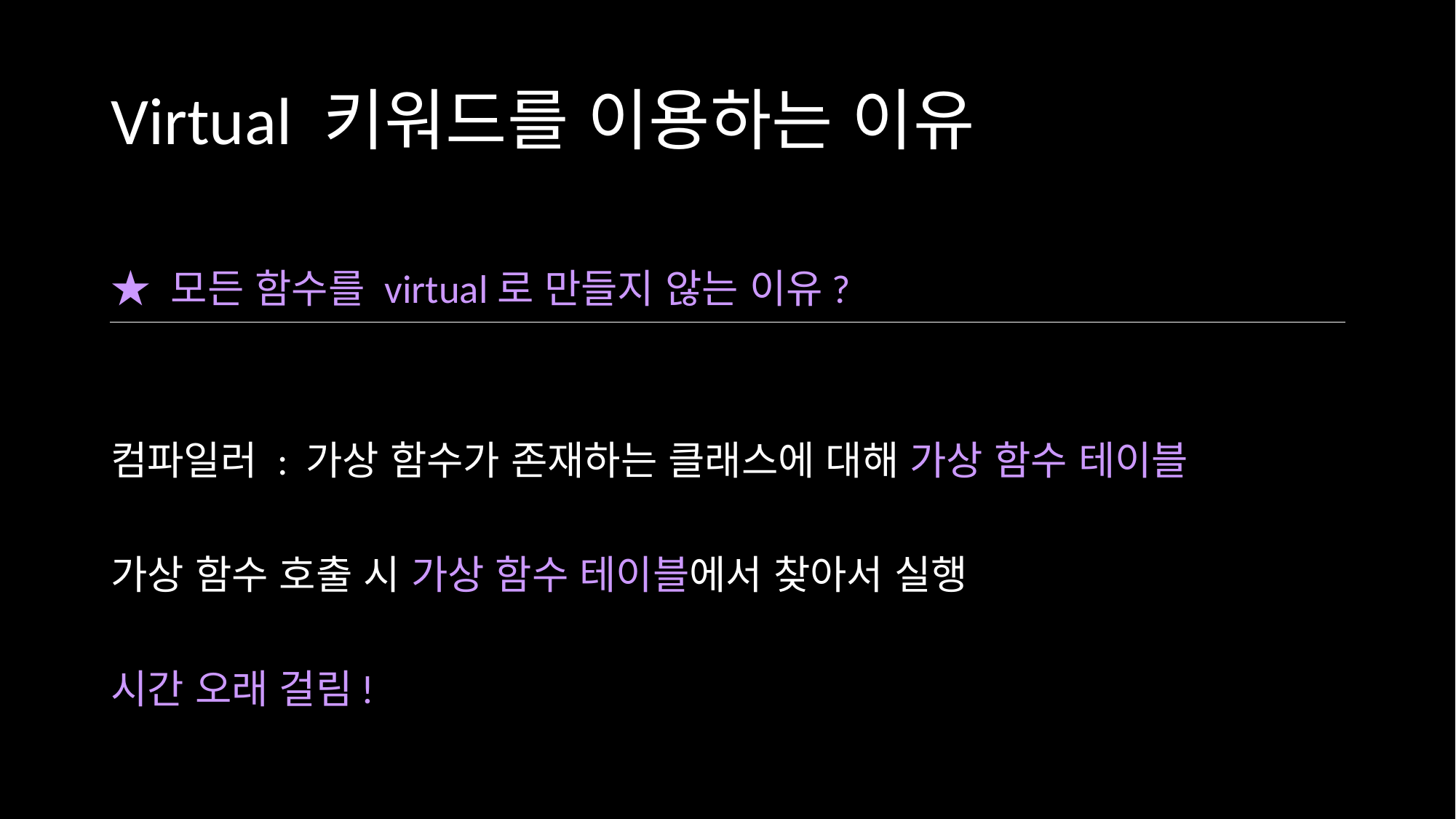

# Virtual 키워드를 이용하는 이유

★ 모든 함수를 virtual로 만들지 않는 이유?

컴파일러 : 가상 함수가 존재하는 클래스에 대해 가상 함수 테이블

가상 함수 호출 시 가상 함수 테이블에서 찾아서 실행

시간 오래 걸림!